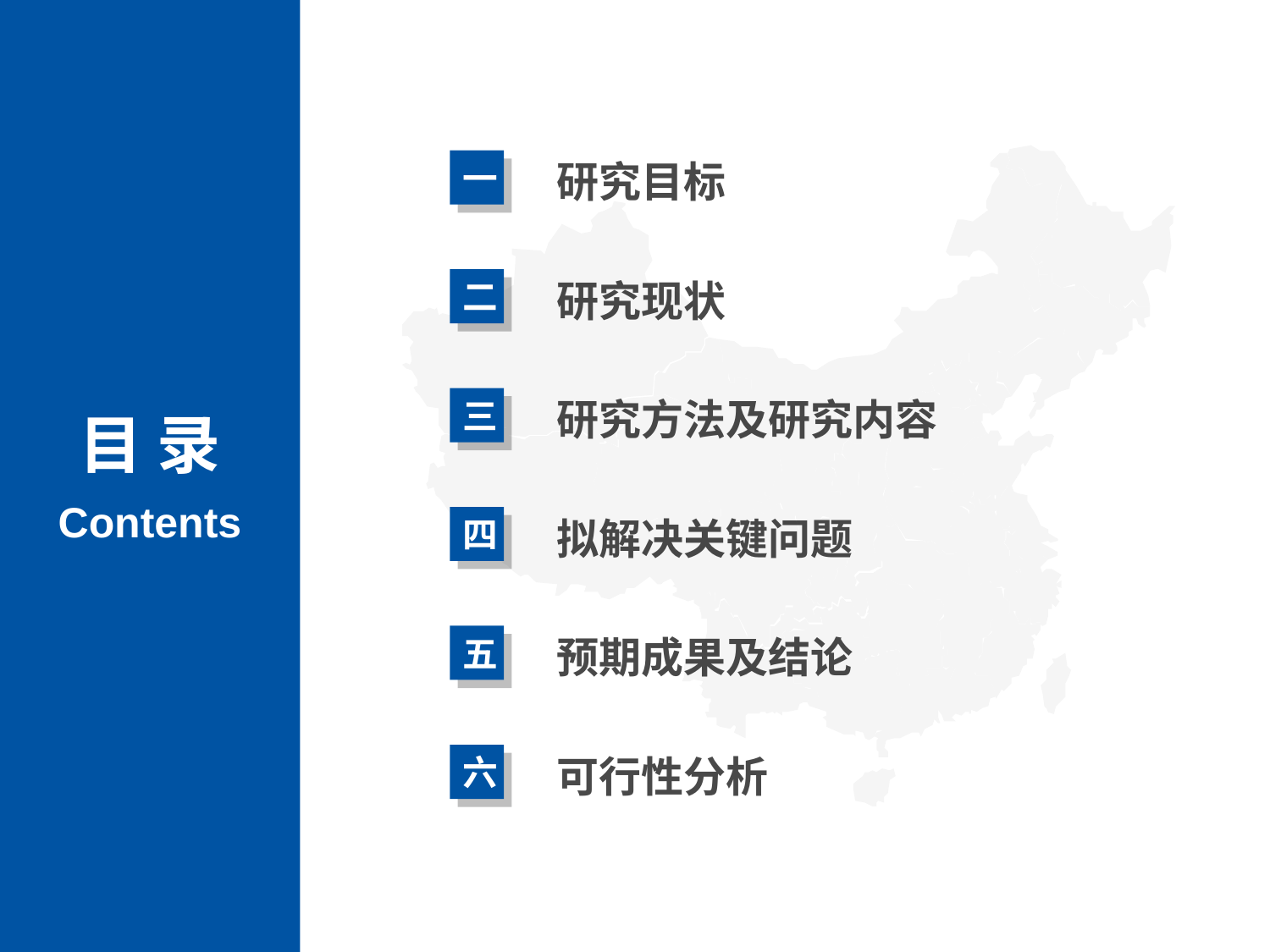

研究目标
一

研究现状
二

研究方法及研究内容
三

目 录
Contents
拟解决关键问题
四

预期成果及结论
五

可行性分析
六